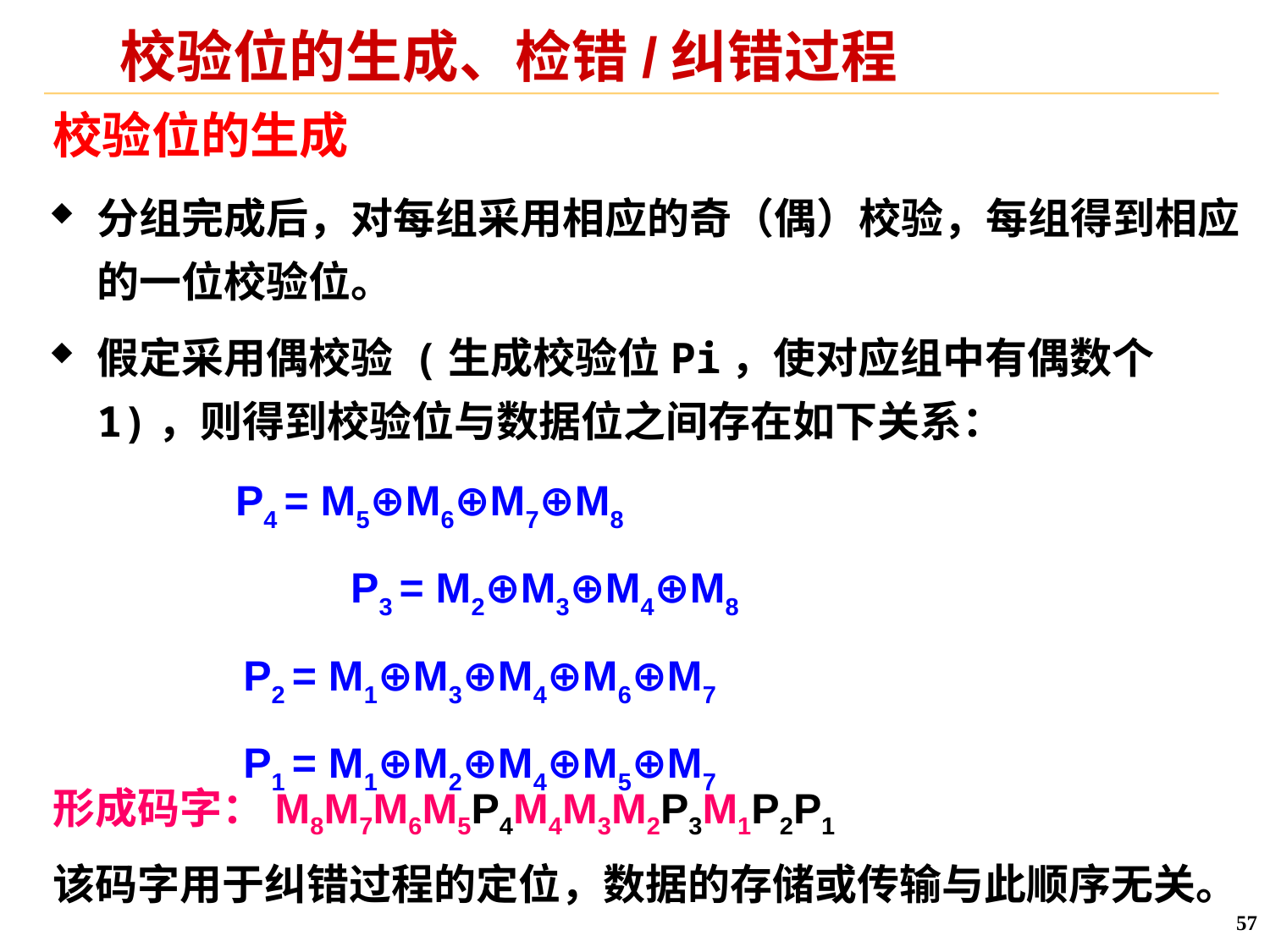

# 校验位的生成、检错/纠错过程
校验位的生成
分组完成后，对每组采用相应的奇（偶）校验，每组得到相应的一位校验位。
假定采用偶校验 (生成校验位Pi，使对应组中有偶数个1)，则得到校验位与数据位之间存在如下关系：
　　　 P4 = M5⊕M6⊕M7⊕M8
		      P3 = M2⊕M3⊕M4⊕M8
           P2 = M1⊕M3⊕M4⊕M6⊕M7
           P1 = M1⊕M2⊕M4⊕M5⊕M7

形成码字：M8M7M6M5P4M4M3M2P3M1P2P1
该码字用于纠错过程的定位，数据的存储或传输与此顺序无关。
57